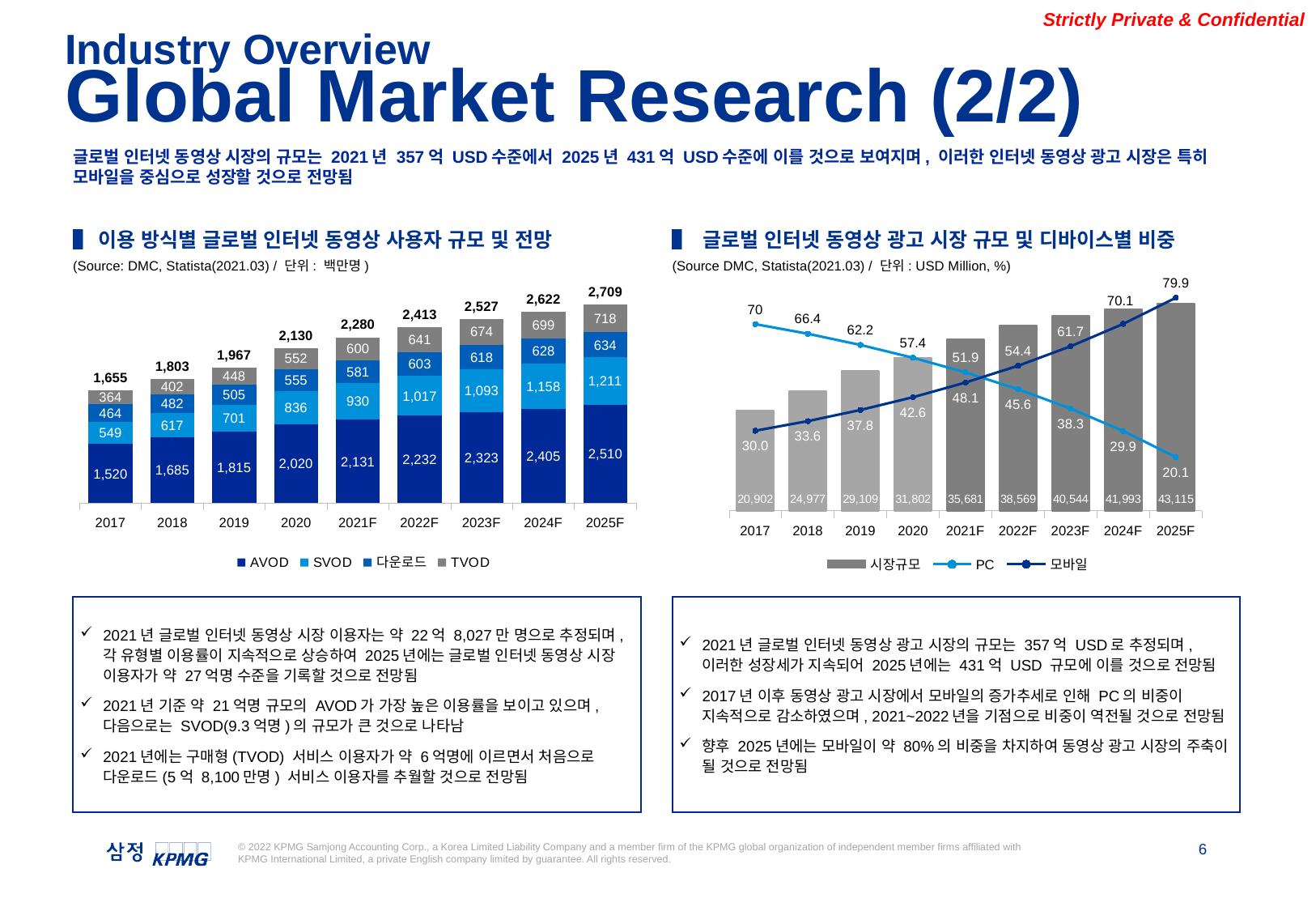

Industry Overview
Global Market Research (2/2)
글로벌 인터넷 동영상 시장의 규모는 2021년 357억 USD수준에서 2025년 431억 USD수준에 이를 것으로 보여지며, 이러한 인터넷 동영상 광고 시장은 특히 모바일을 중심으로 성장할 것으로 전망됨
▌이용 방식별 글로벌 인터넷 동영상 사용자 규모 및 전망
▌ 글로벌 인터넷 동영상 광고 시장 규모 및 디바이스별 비중

### Chart

| Category | AVOD | SVOD | 다운로드 | TVOD | 시장이용자 |
|---|---|---|---|---|---|
| 2017 | 1520.0 | 549.0 | 464.0 | 364.0 | 1655.0 |
| 2018 | 1685.0 | 617.0 | 482.0 | 402.0 | 1803.0 |
| 2019 | 1815.0 | 701.0 | 505.0 | 448.0 | 1967.0 |
| 2020 | 2020.0 | 836.0 | 555.0 | 552.0 | 2130.0 |
| 2021F | 2131.0 | 930.0 | 581.0 | 600.0 | 2280.0 |
| 2022F | 2232.0 | 1017.0 | 603.0 | 641.0 | 2413.0 |
| 2023F | 2323.0 | 1093.0 | 618.0 | 674.0 | 2527.0 |
| 2024F | 2405.0 | 1158.0 | 628.0 | 699.0 | 2622.0 |
| 2025F | 2510.0 | 1211.0 | 634.0 | 718.0 | 2709.0 |

### Chart

| Category | 시장규모 | PC | 모바일 |
|---|---|---|---|
| 2017 | 20902.0 | 70.0 | 30.0 |
| 2018 | 24977.0 | 66.4 | 33.599999999999994 |
| 2019 | 29109.0 | 62.2 | 37.8 |
| 2020 | 31802.0 | 57.4 | 42.6 |
| 2021F | 35681.0 | 51.9 | 48.1 |
| 2022F | 38569.0 | 45.6 | 54.4 |
| 2023F | 40544.0 | 38.3 | 61.7 |
| 2024F | 41993.0 | 29.9 | 70.1 |
| 2025F | 43115.0 | 20.1 | 79.9 |
(Source: DMC, Statista(2021.03) / 단위: 백만명)
(Source DMC, Statista(2021.03) / 단위: USD Million, %)
2021년 글로벌 인터넷 동영상 시장 이용자는 약 22억 8,027만 명으로 추정되며, 각 유형별 이용률이 지속적으로 상승하여 2025년에는 글로벌 인터넷 동영상 시장 이용자가 약 27억명 수준을 기록할 것으로 전망됨
2021년 기준 약 21억명 규모의 AVOD가 가장 높은 이용률을 보이고 있으며, 다음으로는 SVOD(9.3억명)의 규모가 큰 것으로 나타남
2021년에는 구매형(TVOD) 서비스 이용자가 약 6억명에 이르면서 처음으로 다운로드(5억 8,100만명) 서비스 이용자를 추월할 것으로 전망됨
2021년 글로벌 인터넷 동영상 광고 시장의 규모는 357억 USD로 추정되며, 이러한 성장세가 지속되어 2025년에는 431억 USD 규모에 이를 것으로 전망됨
2017년 이후 동영상 광고 시장에서 모바일의 증가추세로 인해 PC의 비중이 지속적으로 감소하였으며, 2021~2022년을 기점으로 비중이 역전될 것으로 전망됨
향후 2025년에는 모바일이 약 80%의 비중을 차지하여 동영상 광고 시장의 주축이 될 것으로 전망됨